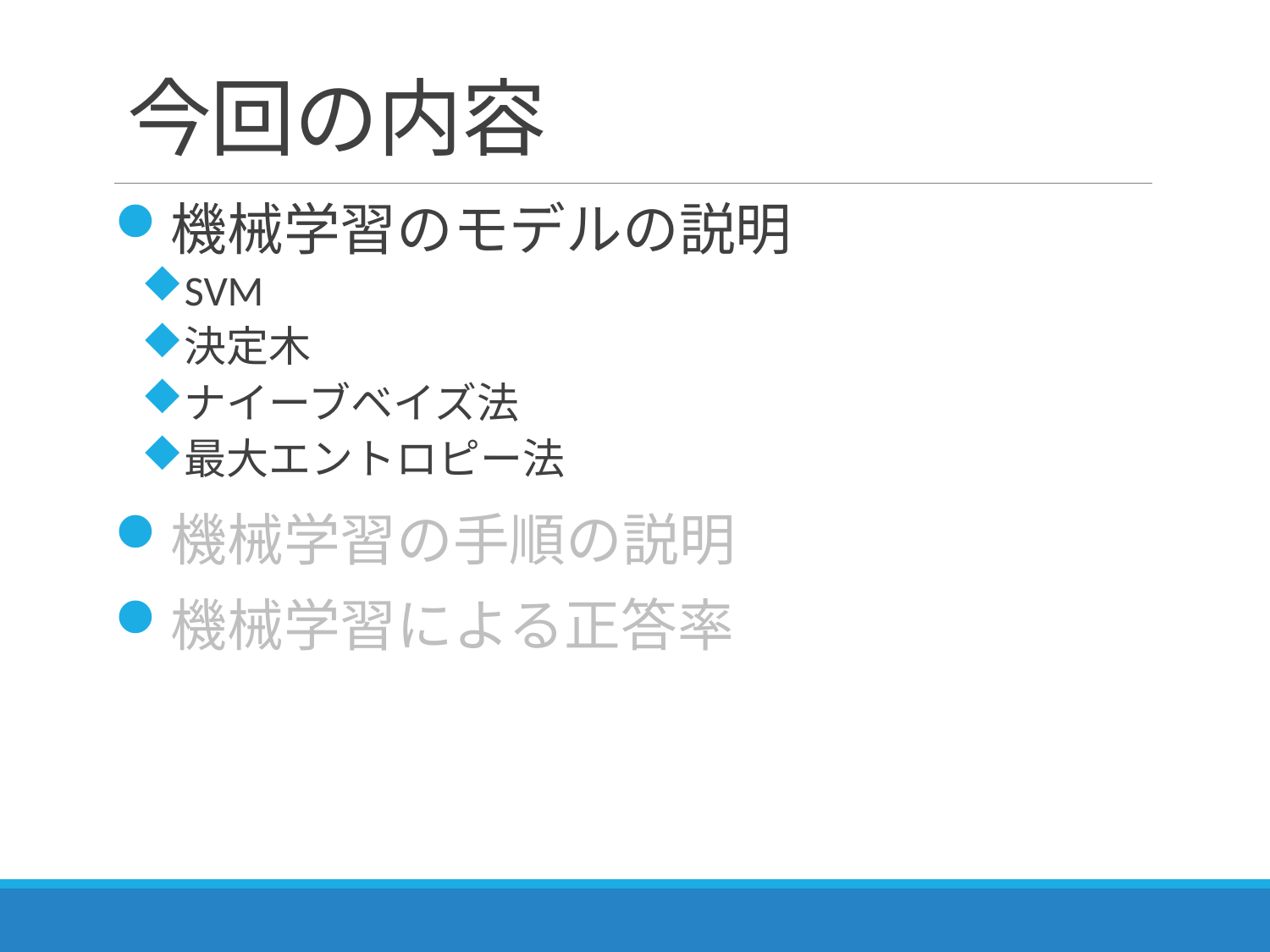

# 今回の内容
機械学習のモデルの説明
SVM
決定木
ナイーブベイズ法
最大エントロピー法
機械学習の手順の説明
機械学習による正答率